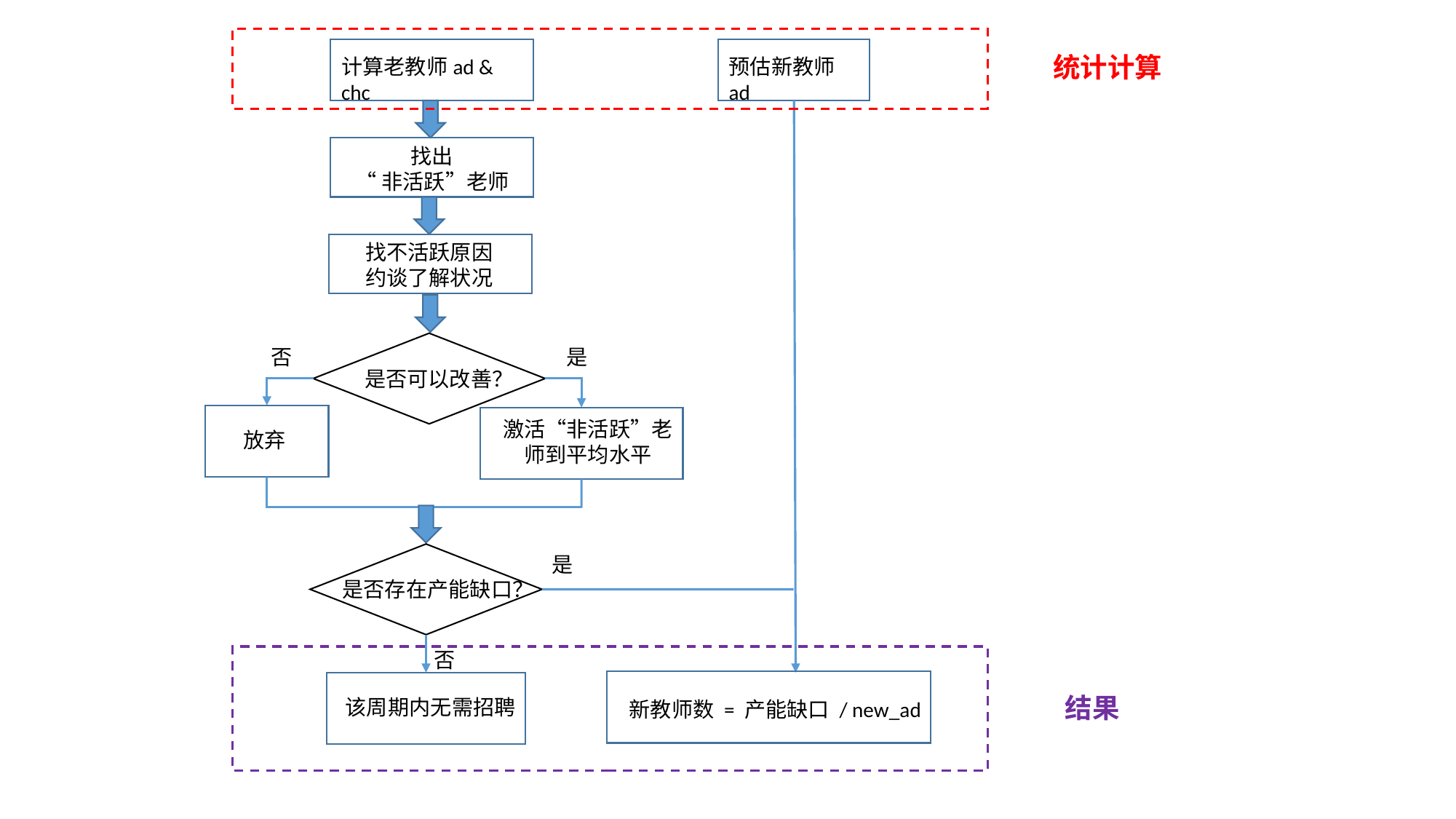

统计计算
预估新教师ad
计算老教师ad & chc

找出
“非活跃”老师

找不活跃原因
约谈了解状况

否
是
是否可以改善？

激活“非活跃”老师到平均水平
放弃

是
是否存在产能缺口？
否

结果
该周期内无需招聘
新教师数 = 产能缺口 / new_ad